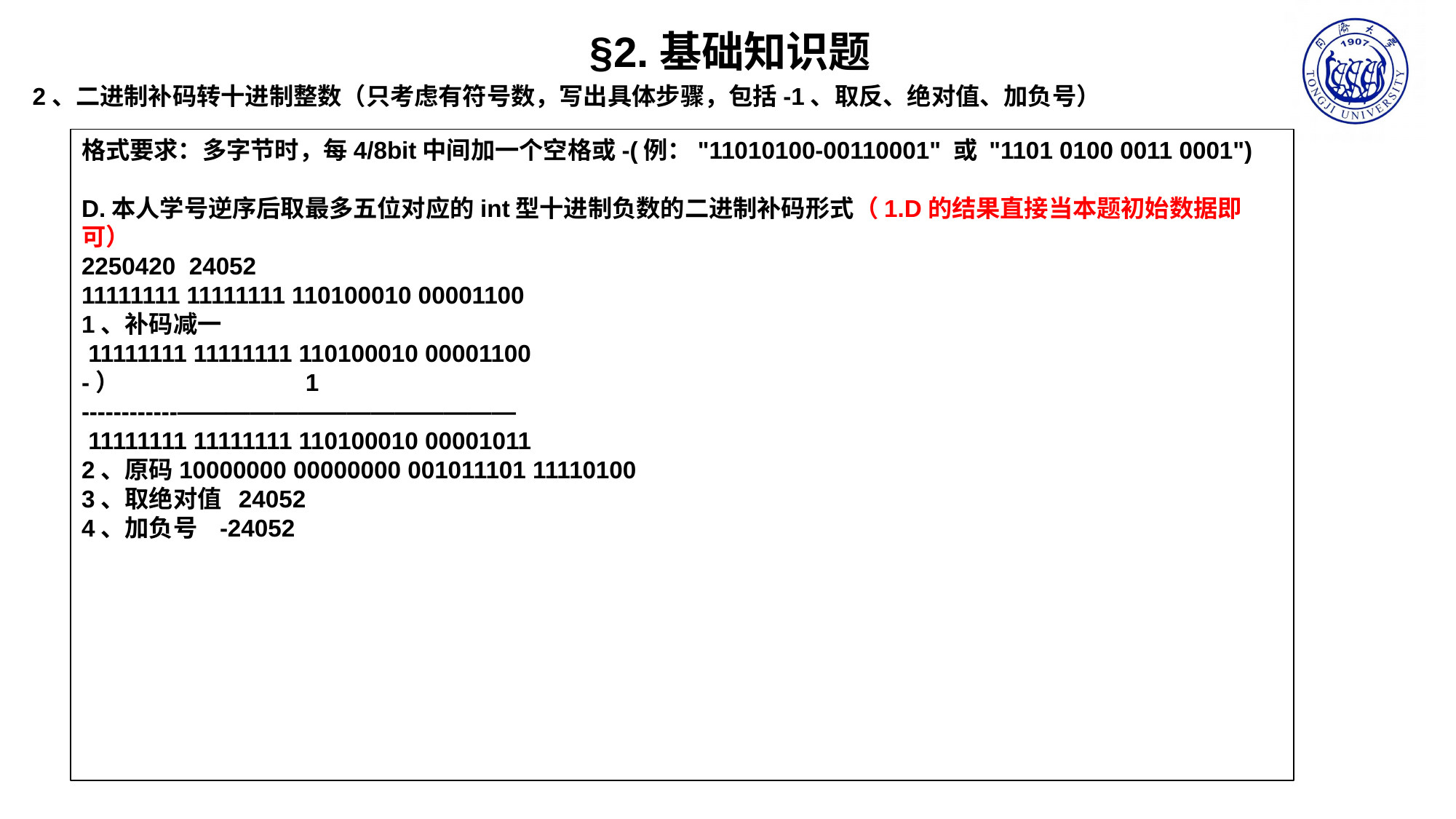

§2.基础知识题
2、二进制补码转十进制整数（只考虑有符号数，写出具体步骤，包括-1、取反、绝对值、加负号）
格式要求：多字节时，每4/8bit中间加一个空格或-(例："11010100-00110001" 或 "1101 0100 0011 0001")

D.本人学号逆序后取最多五位对应的int型十进制负数的二进制补码形式（1.D的结果直接当本题初始数据即可）
2250420  24052
11111111 11111111 110100010 00001100
1、补码减一
 11111111 11111111 110100010 00001100
-）                                 1
------------——————————————
 11111111 11111111 110100010 00001011
2、原码10000000 00000000 001011101 11110100
3、取绝对值  24052
4、加负号   -24052